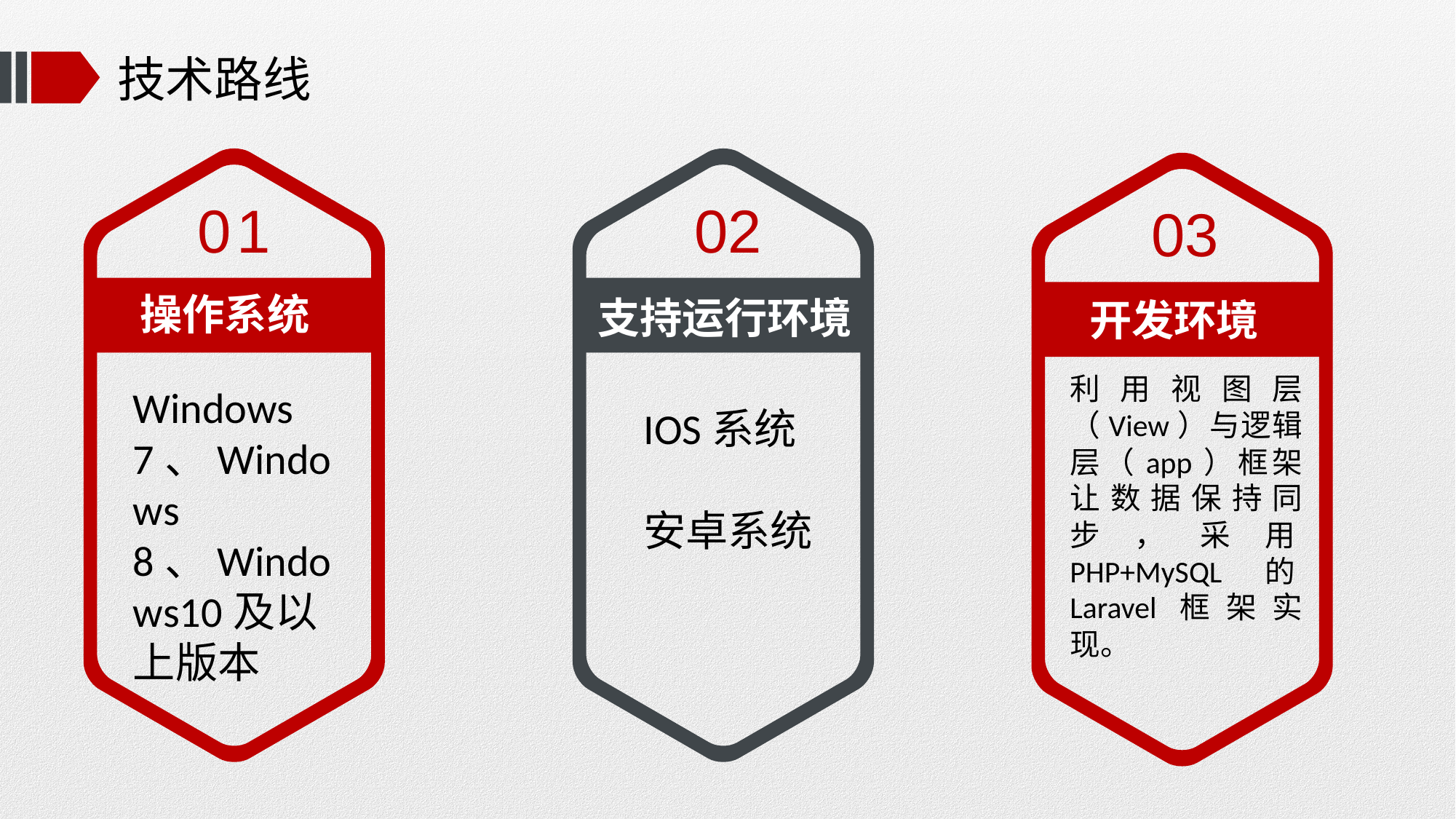

# 技术路线

01
02
03
操作系统
支持运行环境
开发环境
利用视图层（View）与逻辑层（app）框架让数据保持同步，采用PHP+MySQL的Laravel框架实现。
Windows 7、Windows 8、Windows10及以上版本
IOS系统

安卓系统